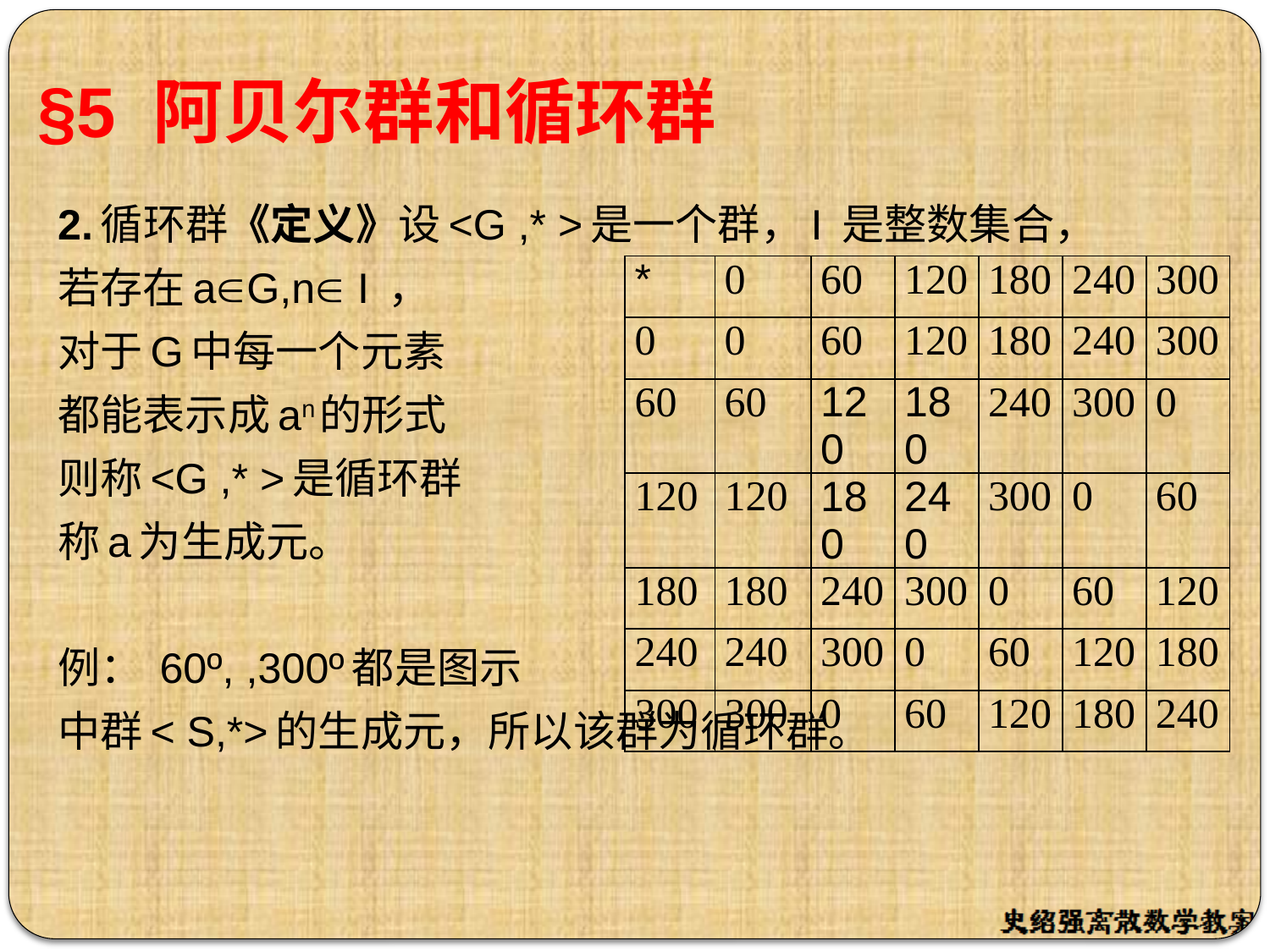

# §5 阿贝尔群和循环群
2.循环群《定义》设<G ,* >是一个群，I 是整数集合，
若存在a∈G,n∈ I ，
对于G中每一个元素
都能表示成an的形式
则称<G ,* >是循环群
称a为生成元。

例： 60º, ,300º都是图示
中群< S,*>的生成元，所以该群为循环群。
| \* | 0 | 60 | 120 | 180 | 240 | 300 |
| --- | --- | --- | --- | --- | --- | --- |
| 0 | 0 | 60 | 120 | 180 | 240 | 300 |
| 60 | 60 | 120 | 180 | 240 | 300 | 0 |
| 120 | 120 | 180 | 240 | 300 | 0 | 60 |
| 180 | 180 | 240 | 300 | 0 | 60 | 120 |
| 240 | 240 | 300 | 0 | 60 | 120 | 180 |
| 300 | 300 | 0 | 60 | 120 | 180 | 240 |